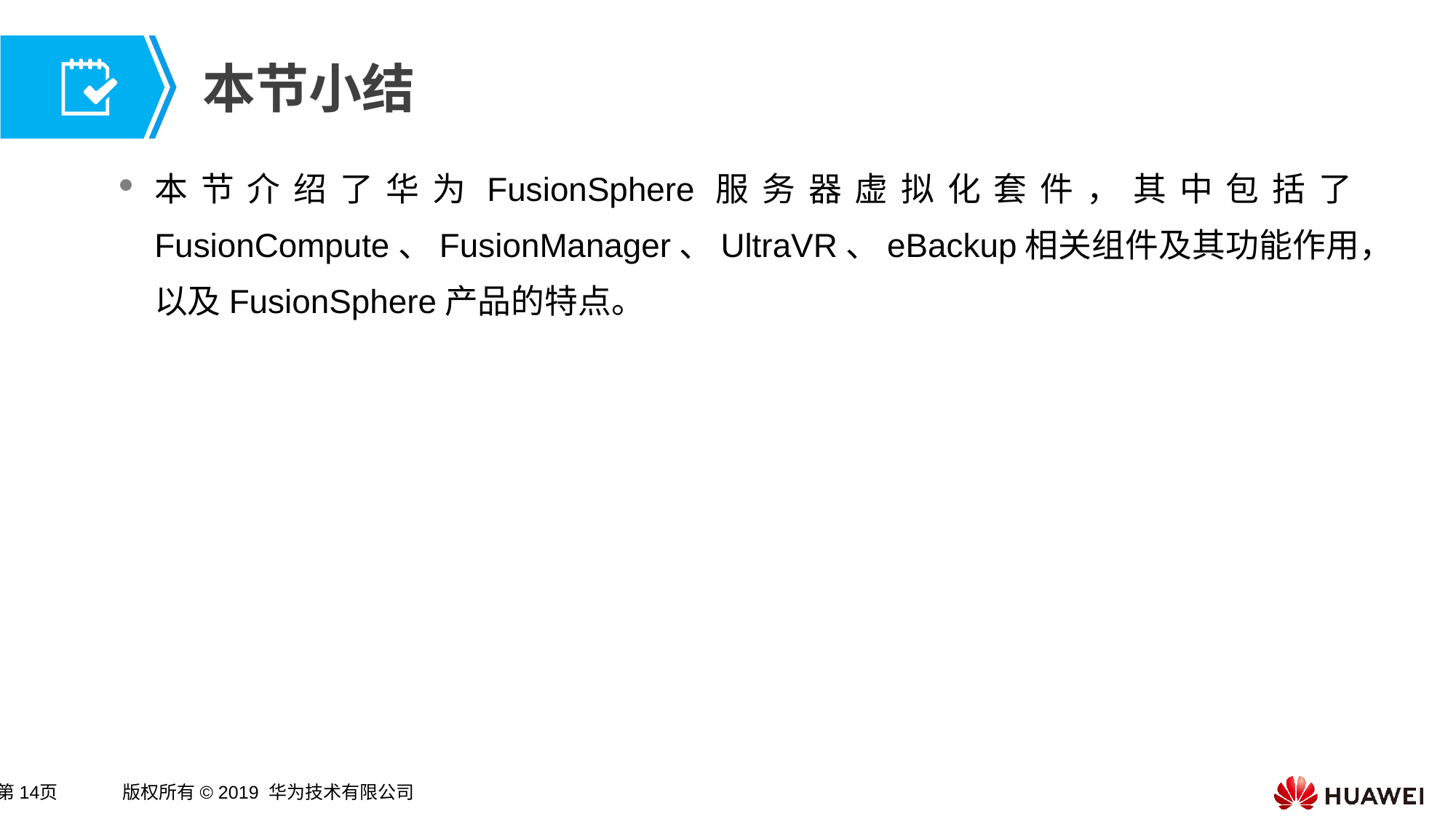

本节介绍了华为FusionSphere服务器虚拟化套件，其中包括了FusionCompute、FusionManager、UltraVR、eBackup相关组件及其功能作用，以及FusionSphere产品的特点。